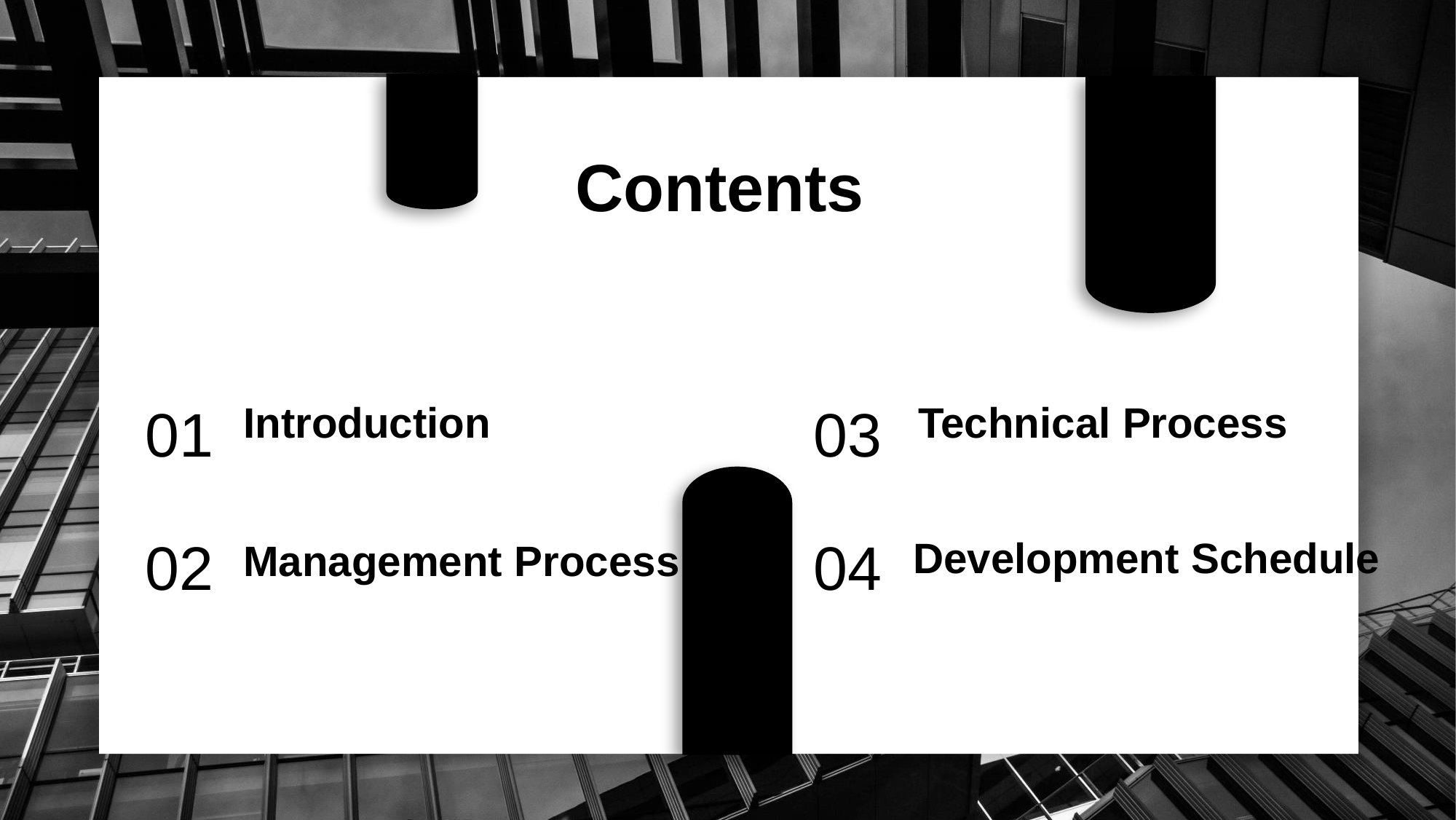

Contents
行业PPT模板http://www.1ppt.com/hangye/

01
Introduction

03
Technical Process

02
Management Process

04
Development Schedule